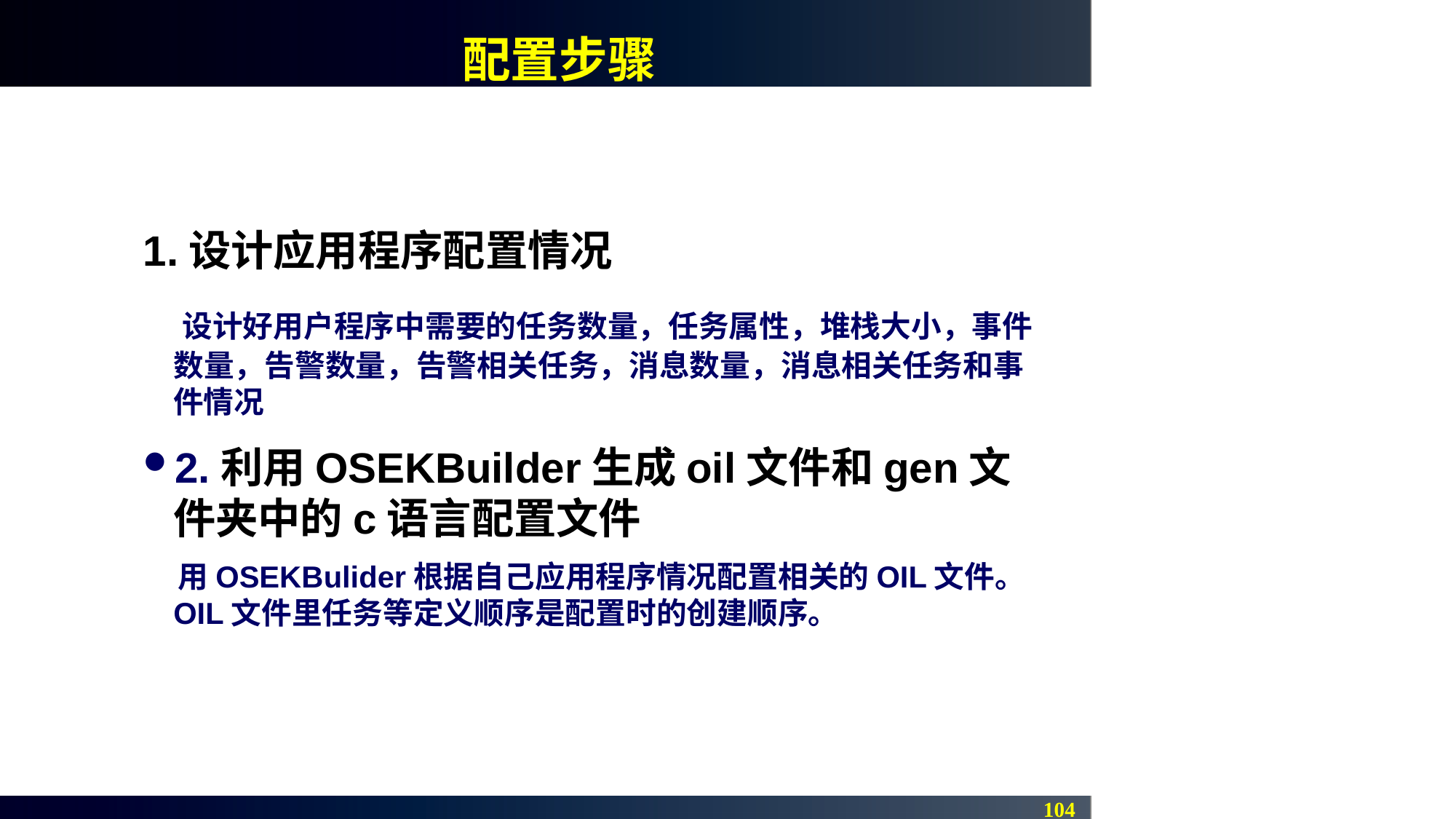

配置步骤
1.设计应用程序配置情况
   设计好用户程序中需要的任务数量，任务属性，堆栈大小，事件数量，告警数量，告警相关任务，消息数量，消息相关任务和事件情况
2.利用OSEKBuilder生成oil文件和gen文件夹中的c语言配置文件
    用OSEKBulider根据自己应用程序情况配置相关的OIL文件。OIL文件里任务等定义顺序是配置时的创建顺序。